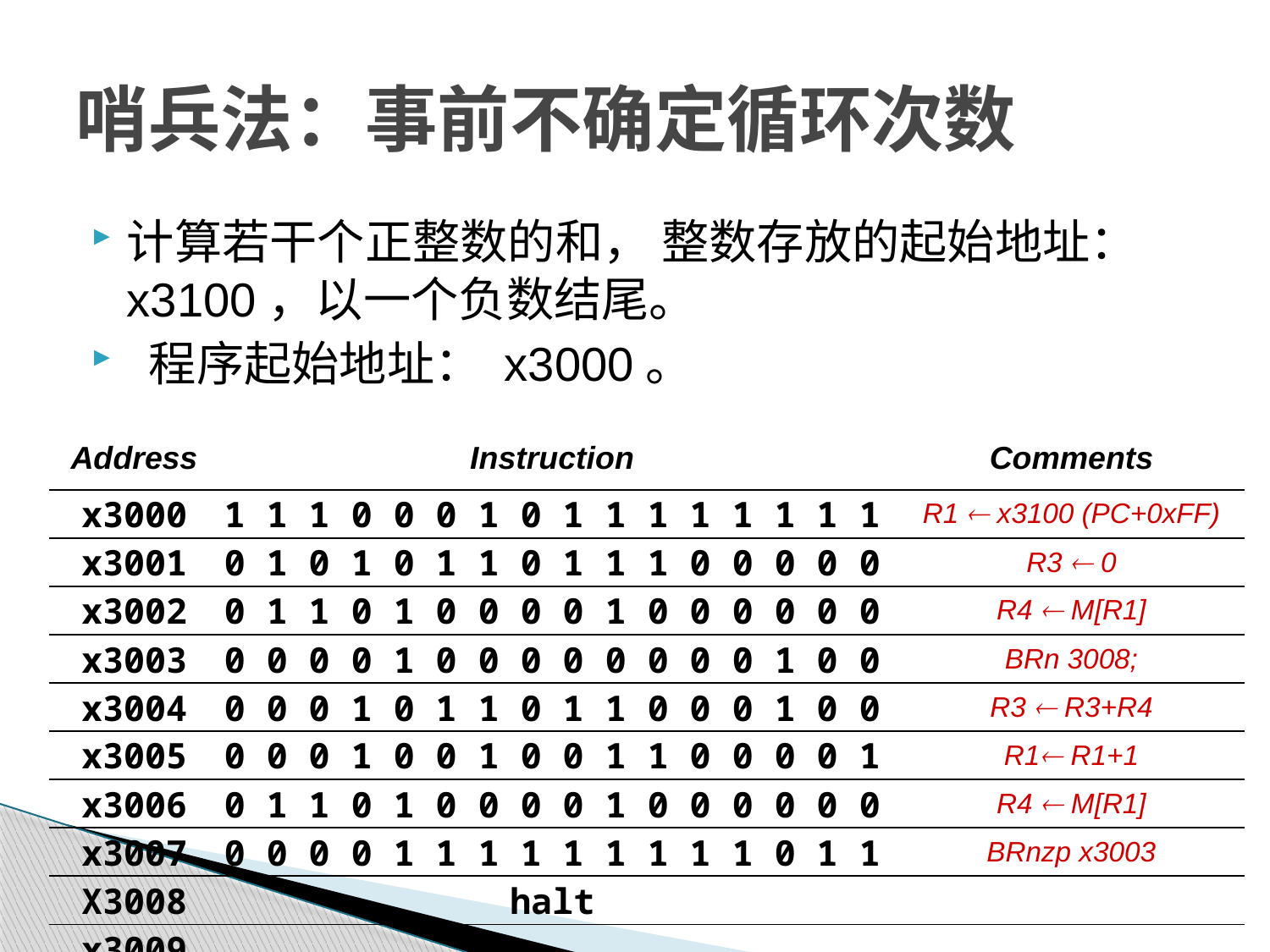

# 哨兵法：事前不确定循环次数
计算若干个正整数的和， 整数存放的起始地址：x3100，以一个负数结尾。
 程序起始地址： x3000。

| Address | Instruction | Comments |
| --- | --- | --- |
| x3000 | 1 1 1 0 0 0 1 0 1 1 1 1 1 1 1 1 | R1 ← x3100 (PC+0xFF) |
| x3001 | 0 1 0 1 0 1 1 0 1 1 1 0 0 0 0 0 | R3 ← 0 |
| x3002 | 0 1 1 0 1 0 0 0 0 1 0 0 0 0 0 0 | R4 ← M[R1] |
| x3003 | 0 0 0 0 1 0 0 0 0 0 0 0 0 1 0 0 | BRn 3008; |
| x3004 | 0 0 0 1 0 1 1 0 1 1 0 0 0 1 0 0 | R3 ← R3+R4 |
| x3005 | 0 0 0 1 0 0 1 0 0 1 1 0 0 0 0 1 | R1← R1+1 |
| x3006 | 0 1 1 0 1 0 0 0 0 1 0 0 0 0 0 0 | R4 ← M[R1] |
| x3007 | 0 0 0 0 1 1 1 1 1 1 1 1 1 0 1 1 | BRnzp x3003 |
| X3008 | halt |  |
| x3009 |  |  |